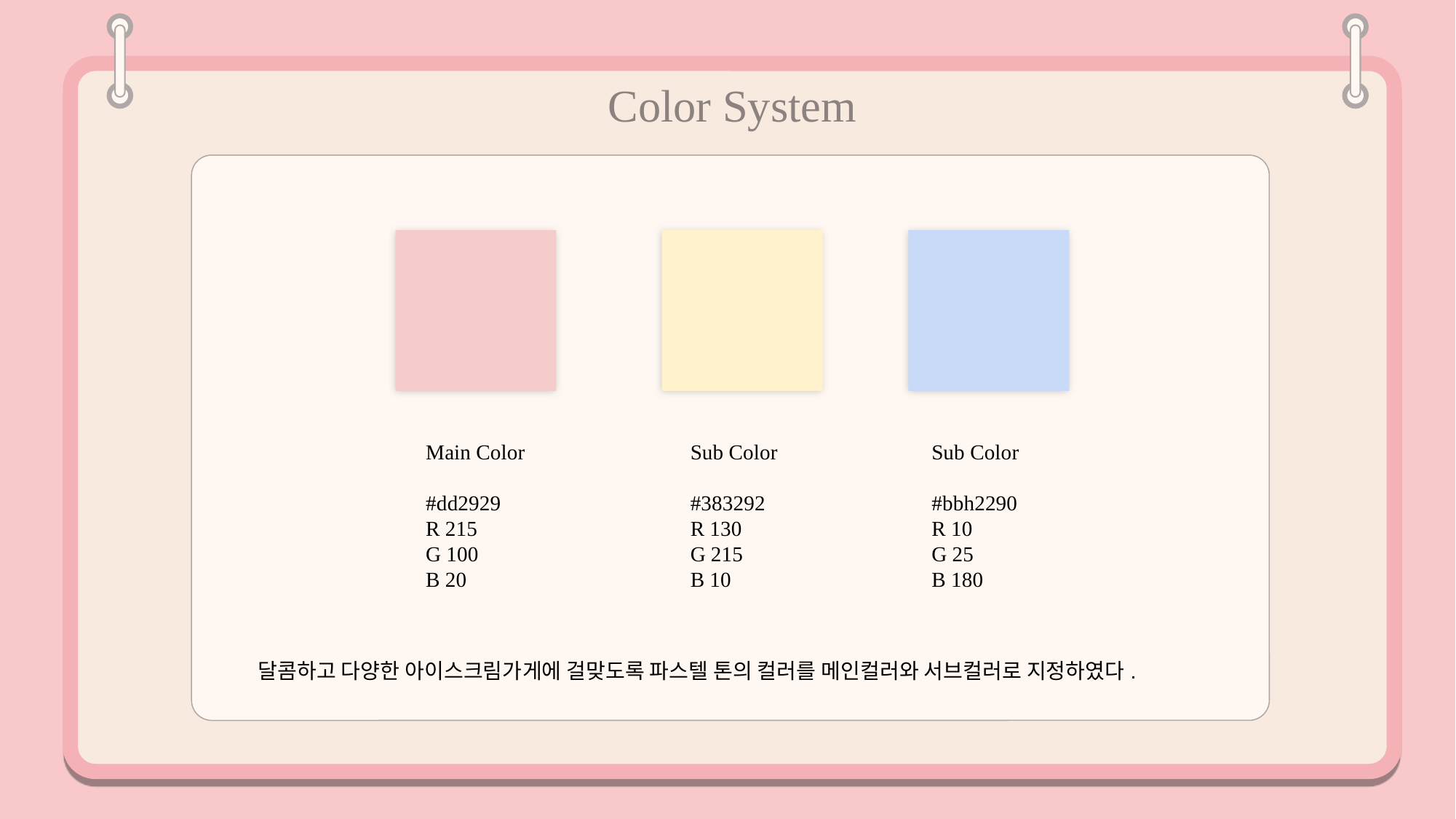

Color System

Main Color

#dd2929
R 215
G 100
B 20

Sub Color

#383292
R 130
G 215
B 10

Sub Color

#bbh2290
R 10
G 25
B 180

달콤하고 다양한 아이스크림가게에 걸맞도록 파스텔 톤의 컬러를 메인컬러와 서브컬러로 지정하였다.